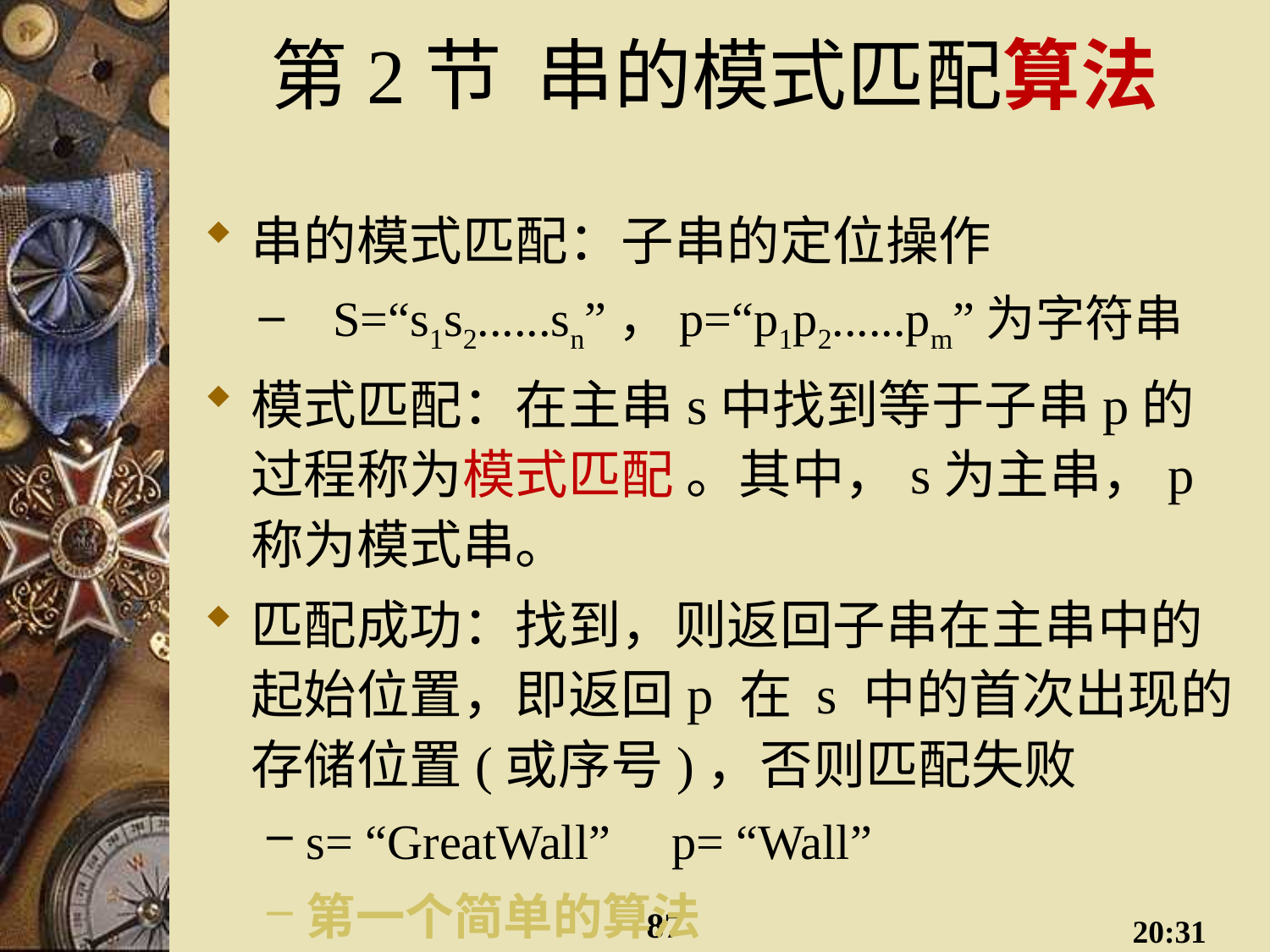

# 第2节  串的模式匹配算法
串的模式匹配：子串的定位操作
S=“s1s2......sn”，p=“p1p2......pm”为字符串
模式匹配：在主串s中找到等于子串p的过程称为模式匹配 。其中，s为主串，p称为模式串。
匹配成功：找到，则返回子串在主串中的起始位置，即返回p 在 s 中的首次出现的存储位置(或序号)，否则匹配失败
s= “GreatWall”     p= “Wall”
第一个简单的算法